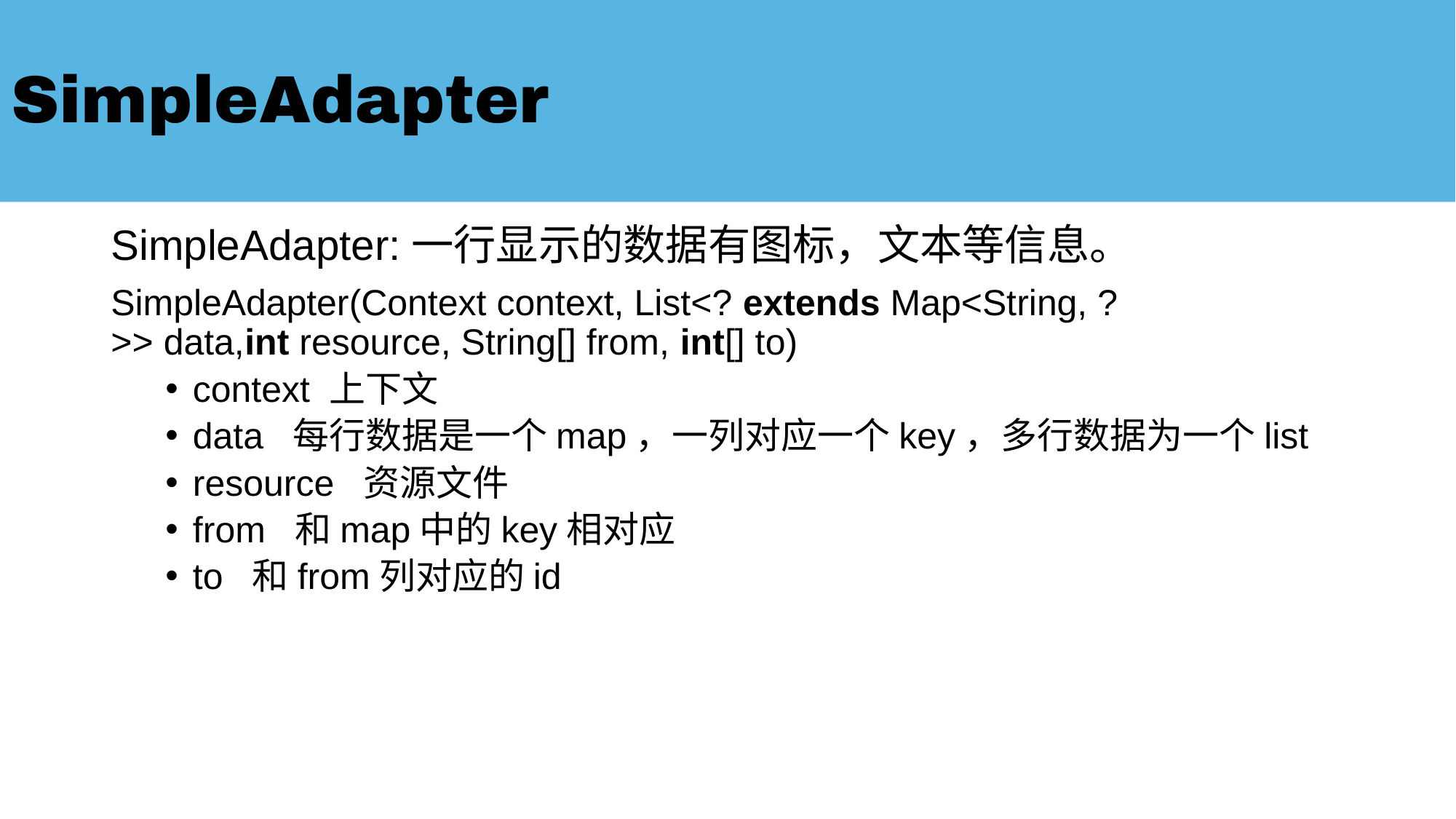

# SimpleAdapter
SimpleAdapter:一行显示的数据有图标，文本等信息。
SimpleAdapter(Context context, List<? extends Map<String, ?>> data,int resource, String[] from, int[] to)
context 上下文
data  每行数据是一个map，一列对应一个key，多行数据为一个list
resource  资源文件
from  和map中的key相对应
to  和from列对应的id